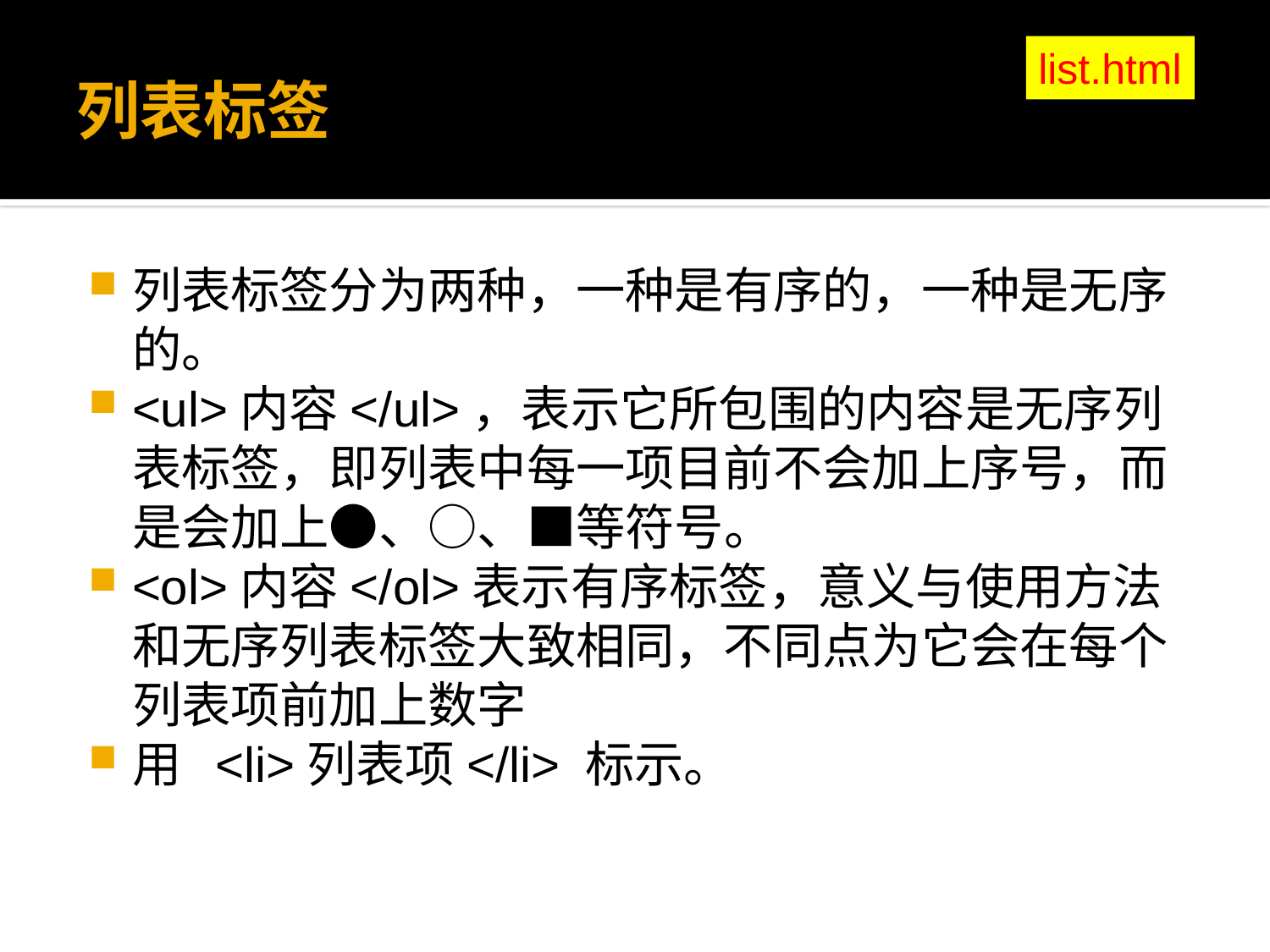

# 列表标签
list.html
列表标签分为两种，一种是有序的，一种是无序的。
<ul>内容</ul>，表示它所包围的内容是无序列表标签，即列表中每一项目前不会加上序号，而是会加上●、○、■等符号。
<ol>内容</ol>表示有序标签，意义与使用方法和无序列表标签大致相同，不同点为它会在每个列表项前加上数字
用  <li>列表项</li> 标示。